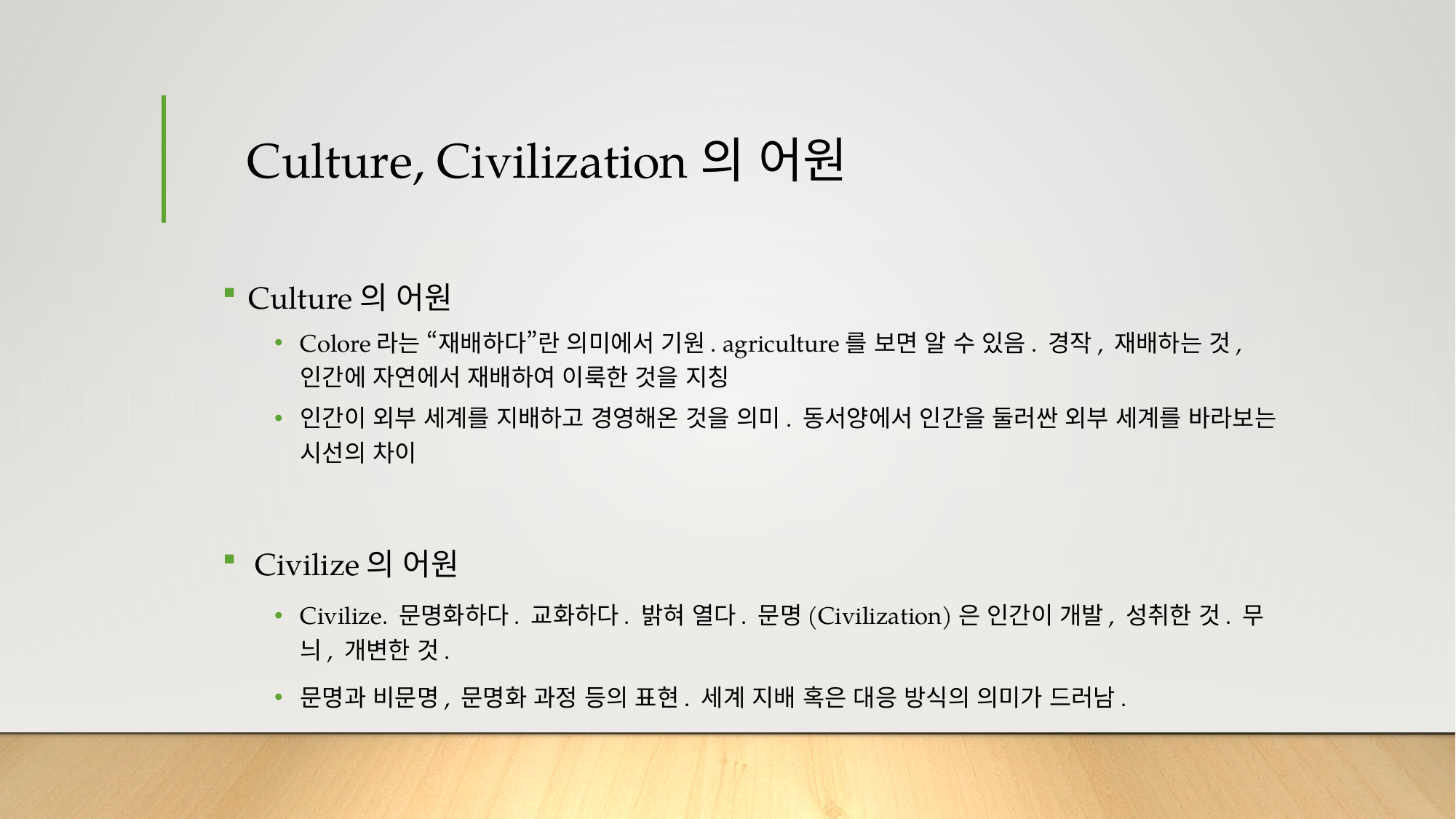

# Culture, Civilization의 어원
Culture의 어원
Colore라는 “재배하다”란 의미에서 기원. agriculture를 보면 알 수 있음. 경작, 재배하는 것, 인간에 자연에서 재배하여 이룩한 것을 지칭
인간이 외부 세계를 지배하고 경영해온 것을 의미. 동서양에서 인간을 둘러싼 외부 세계를 바라보는 시선의 차이

Civilize의 어원
Civilize. 문명화하다. 교화하다. 밝혀 열다. 문명(Civilization)은 인간이 개발, 성취한 것. 무늬, 개변한 것.
문명과 비문명, 문명화 과정 등의 표현. 세계 지배 혹은 대응 방식의 의미가 드러남.